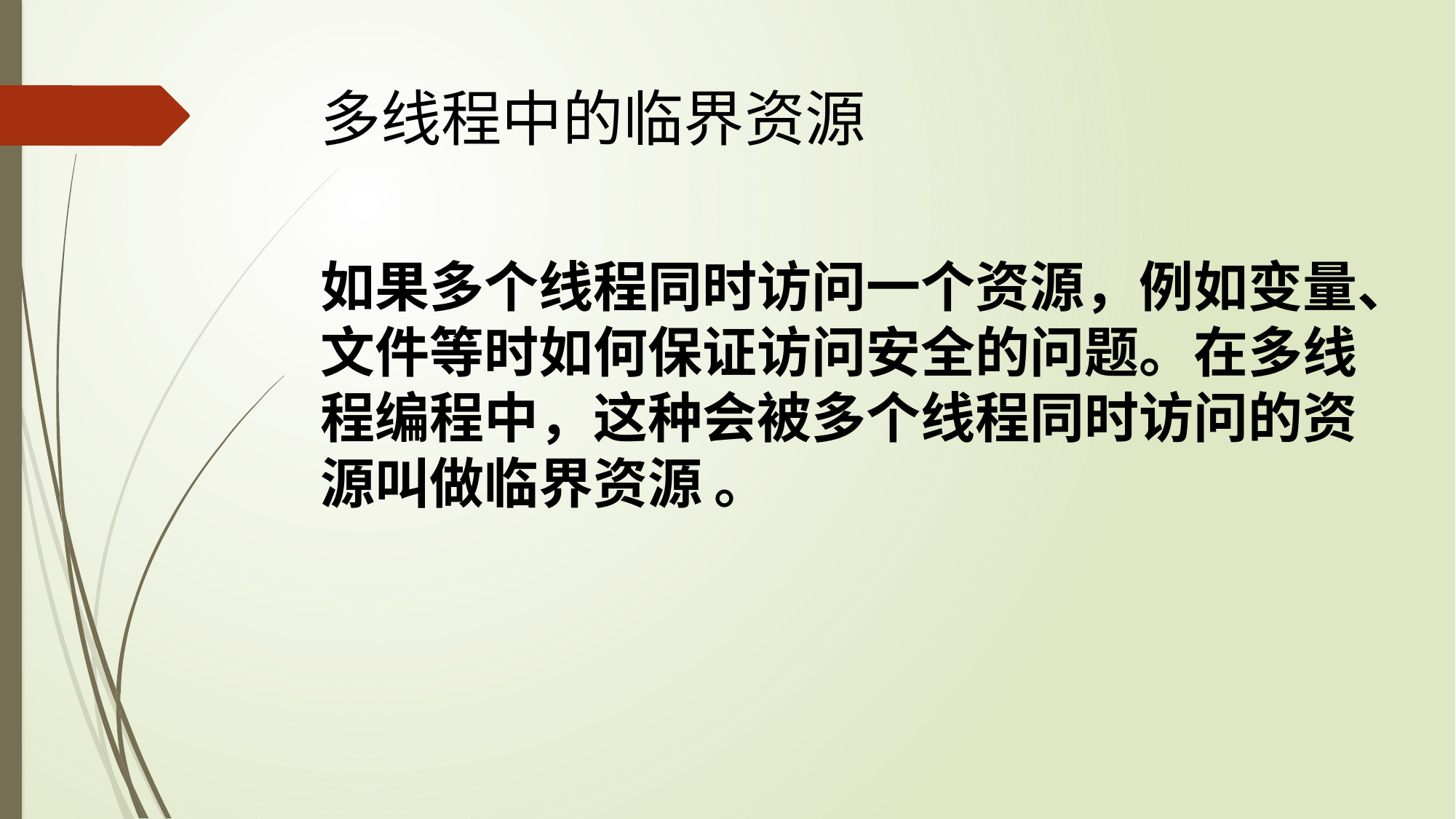

# 多线程中的临界资源
如果多个线程同时访问一个资源，例如变量、文件等时如何保证访问安全的问题。在多线程编程中，这种会被多个线程同时访问的资源叫做临界资源 。